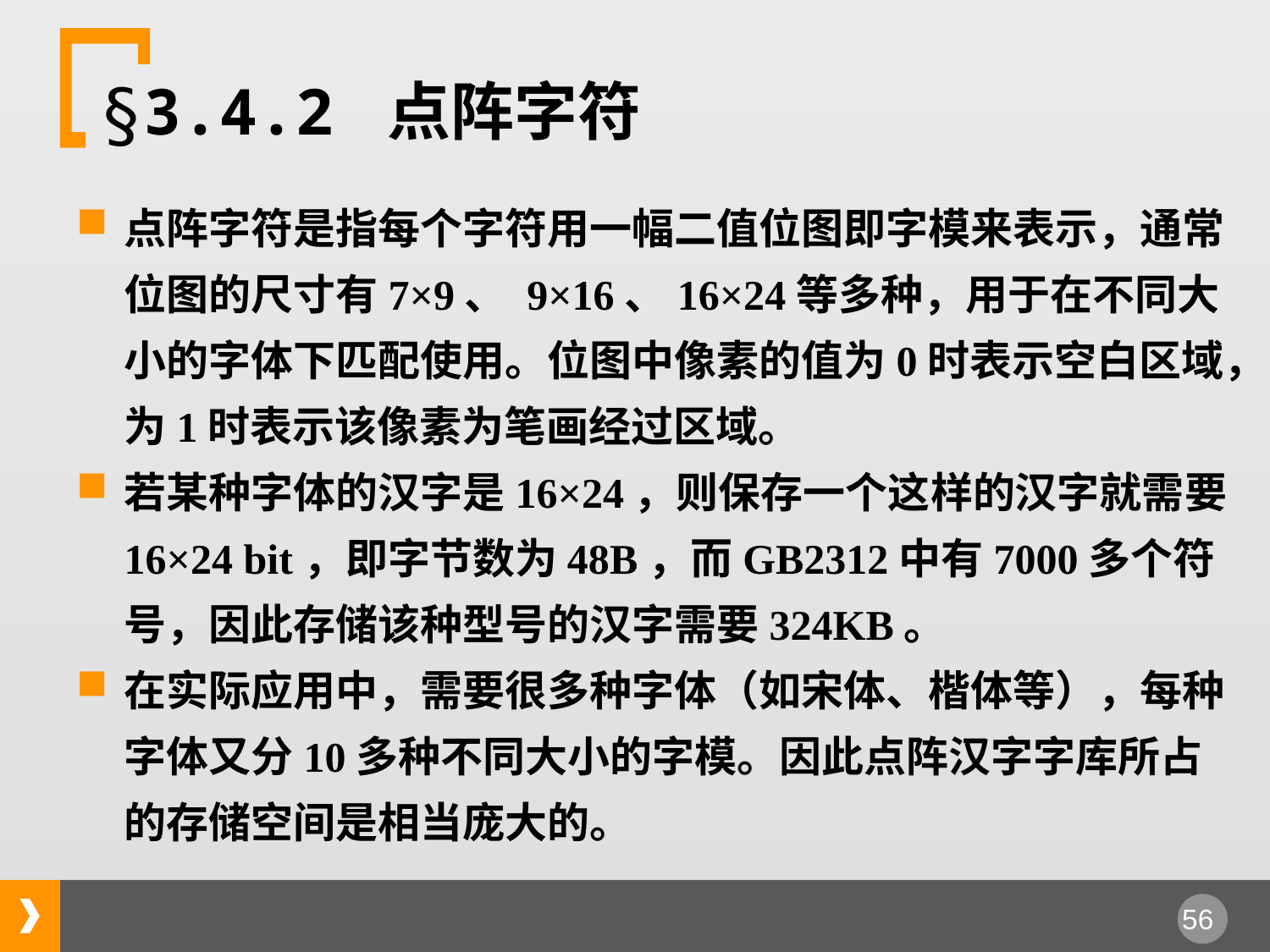

§3.4.2 点阵字符
点阵字符是指每个字符用一幅二值位图即字模来表示，通常位图的尺寸有7×9、 9×16、16×24等多种，用于在不同大小的字体下匹配使用。位图中像素的值为0时表示空白区域，为1时表示该像素为笔画经过区域。
若某种字体的汉字是16×24，则保存一个这样的汉字就需要16×24 bit，即字节数为48B，而GB2312中有7000多个符号，因此存储该种型号的汉字需要324KB。
在实际应用中，需要很多种字体（如宋体、楷体等），每种字体又分10多种不同大小的字模。因此点阵汉字字库所占的存储空间是相当庞大的。